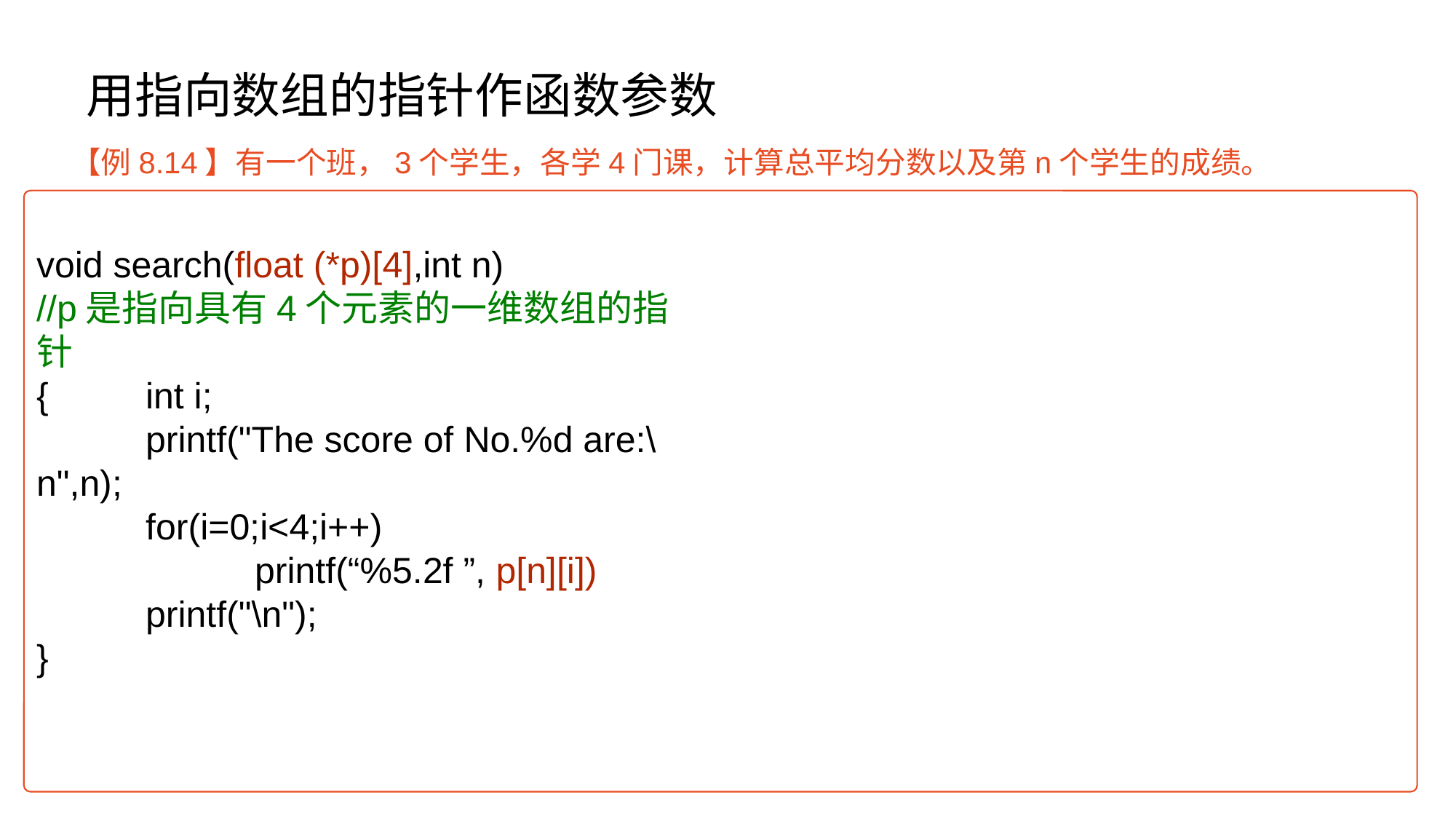

# 用指向数组的指针作函数参数
【例8.14】有一个班，3个学生，各学4门课，计算总平均分数以及第n个学生的成绩。

void search(float (*p)[4],int n)
//p是指向具有4个元素的一维数组的指针
{	int i;
	printf("The score of No.%d are:\n",n);
	for(i=0;i<4;i++)
		printf(“%5.2f ”, p[n][i])
	printf("\n");
}